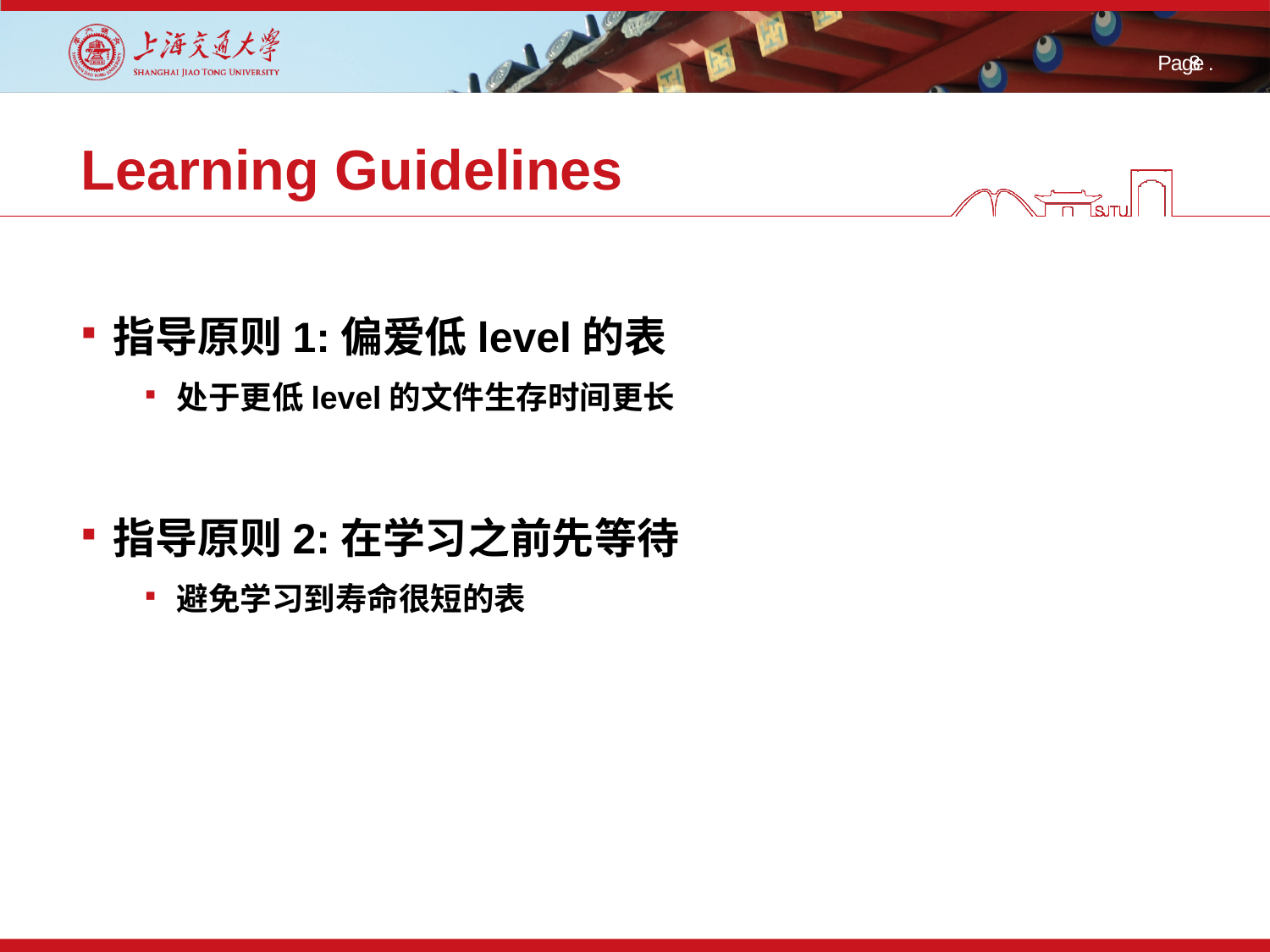

# Learning Guidelines

指导原则1:偏爱低level的表
处于更低level的文件生存时间更长

指导原则2:在学习之前先等待
避免学习到寿命很短的表